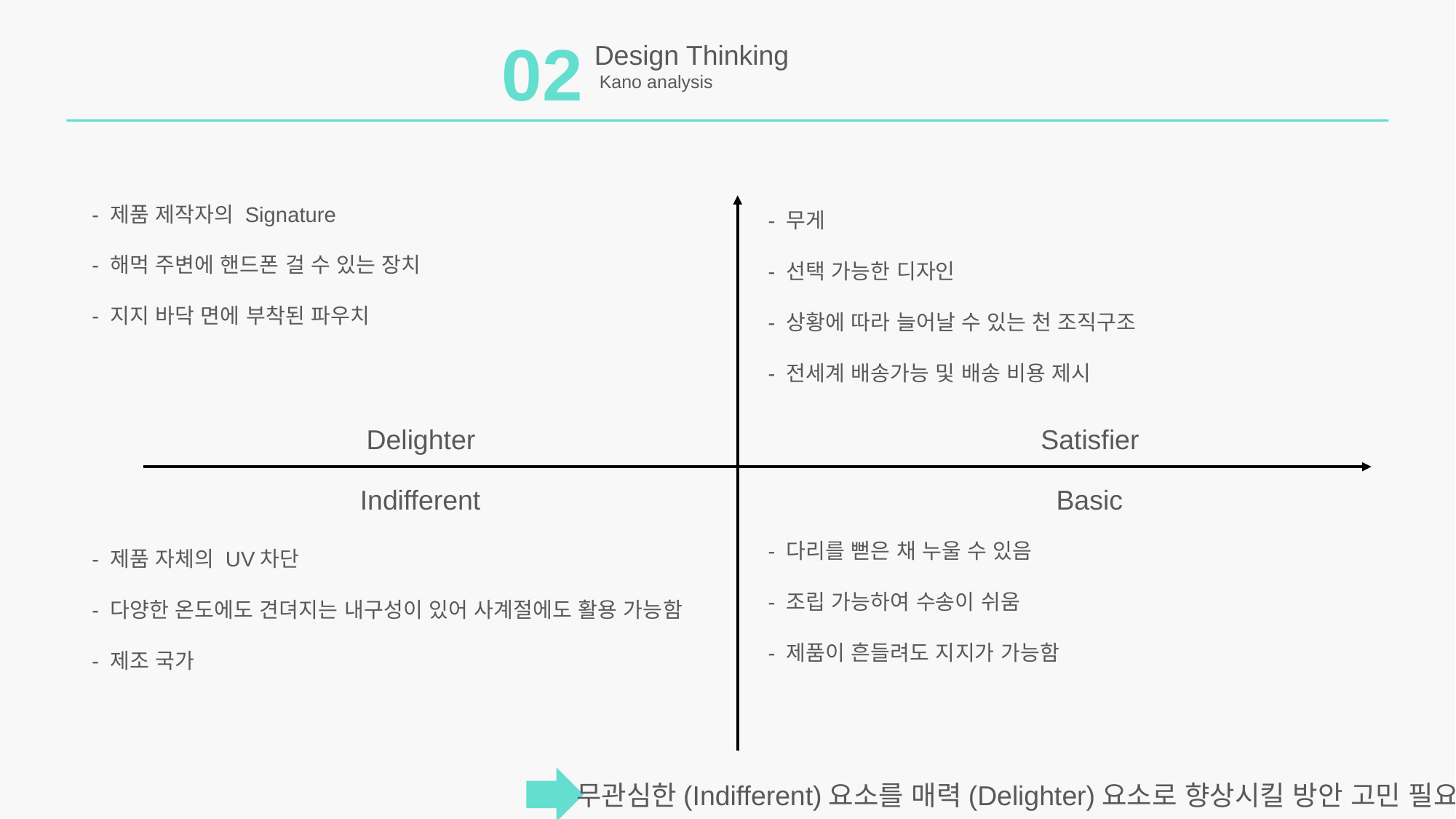

02
Design Thinking
 Kano analysis

- 제품 제작자의 Signature

- 해먹 주변에 핸드폰 걸 수 있는 장치

- 지지 바닥 면에 부착된 파우치
- 무게

- 선택 가능한 디자인

- 상황에 따라 늘어날 수 있는 천 조직구조

- 전세계 배송가능 및 배송 비용 제시

Delighter
Satisfier
Indifferent
Basic
- 다리를 뻗은 채 누울 수 있음

- 조립 가능하여 수송이 쉬움

- 제품이 흔들려도 지지가 가능함

- 제품 자체의 UV차단

- 다양한 온도에도 견뎌지는 내구성이 있어 사계절에도 활용 가능함

- 제조 국가

무관심한(Indifferent)요소를 매력(Delighter)요소로 향상시킬 방안 고민 필요